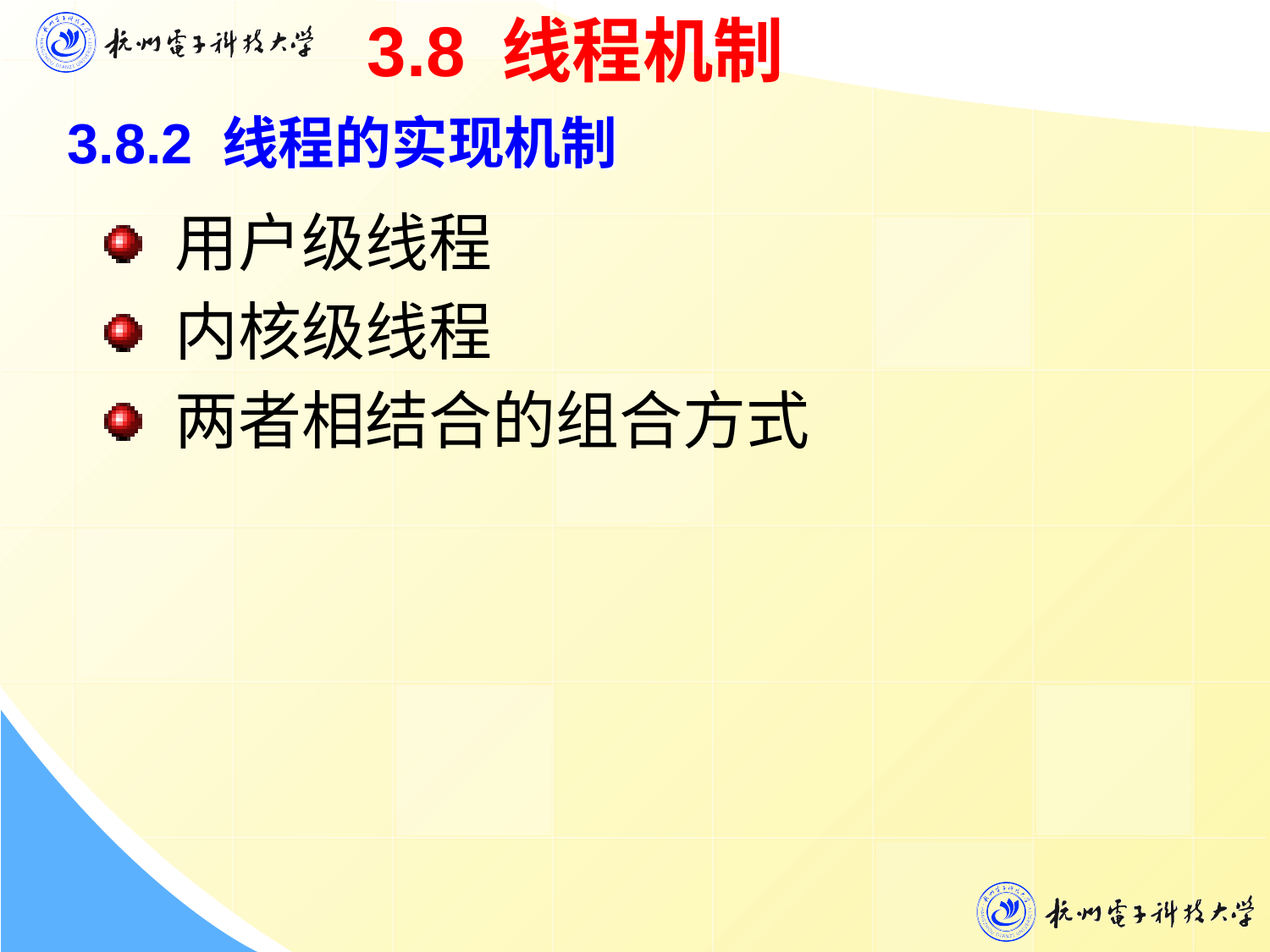

3.8 线程机制
3.8.2 线程的实现机制
 用户级线程
 内核级线程
 两者相结合的组合方式